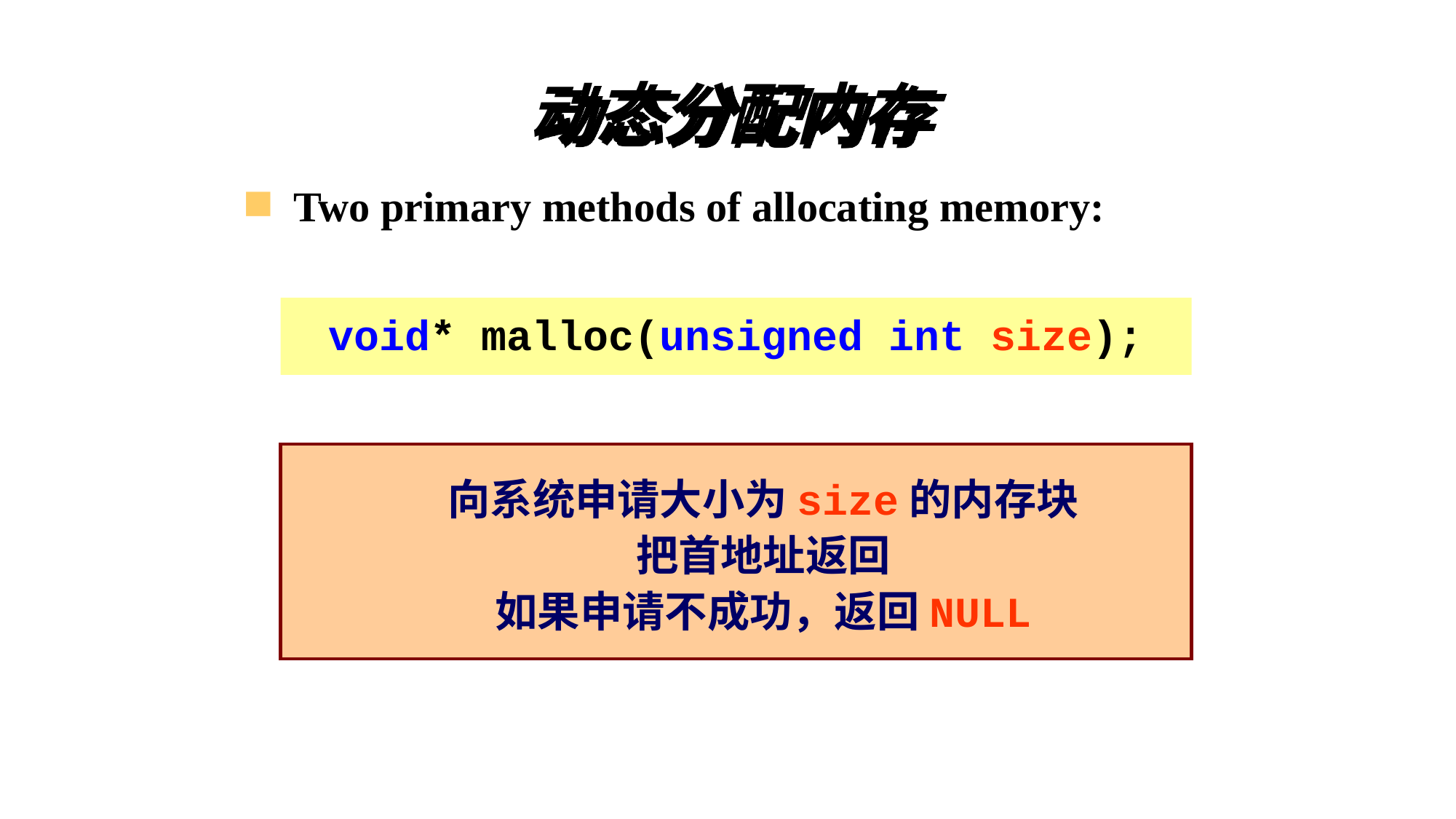

# 动态分配内存
Two primary methods of allocating memory:
void* malloc(unsigned int size);
向系统申请大小为size的内存块
把首地址返回
如果申请不成功，返回NULL